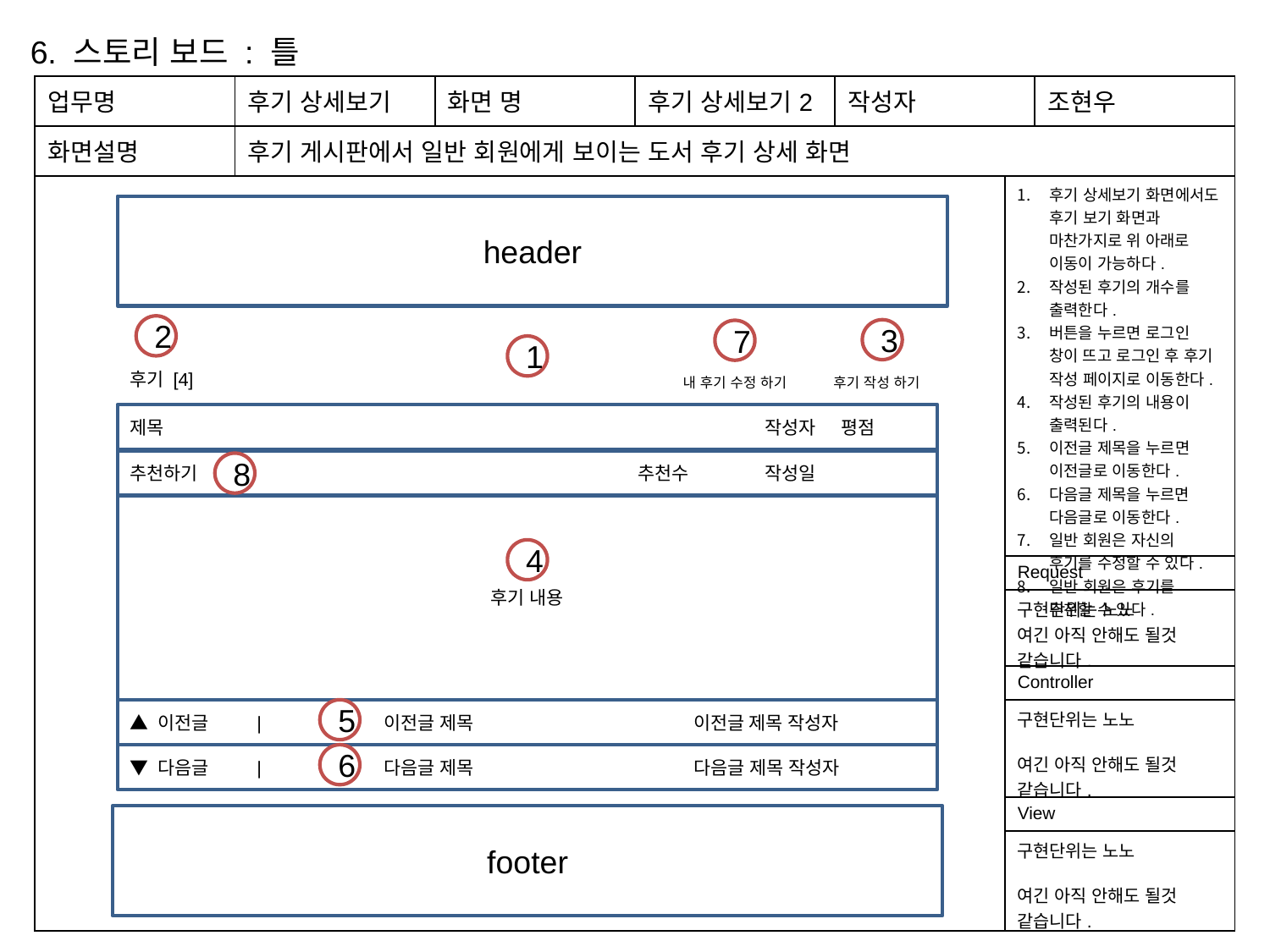

6. 스토리 보드 : 틀

| 업무명 | 후기 상세보기 | 화면 명 | 후기 상세보기2 | 작성자 |  | 조현우 |
| --- | --- | --- | --- | --- | --- | --- |
| 화면설명 | 후기 게시판에서 일반 회원에게 보이는 도서 후기 상세 화면 |  |  |  |  |  |
|  |  |  |  |  | 후기 상세보기 화면에서도 후기 보기 화면과 마찬가지로 위 아래로 이동이 가능하다. 작성된 후기의 개수를 출력한다. 버튼을 누르면 로그인 창이 뜨고 로그인 후 후기 작성 페이지로 이동한다. 작성된 후기의 내용이 출력된다. 이전글 제목을 누르면 이전글로 이동한다. 다음글 제목을 누르면 다음글로 이동한다. 일반 회원은 자신의 후기를 수정할 수 있다. 일반 회원은 후기를 추천할 수 있다. |  |
|  |  |  |  |  | Request |  |
|  |  |  |  |  | 구현단위는 노노 여긴 아직 안해도 될것 같습니다. |  |
|  |  |  |  |  | Controller |  |
|  |  |  |  |  | 구현단위는 노노 여긴 아직 안해도 될것 같습니다. |  |
|  |  |  |  |  | View |  |
|  |  |  |  |  | 구현단위는 노노 여긴 아직 안해도 될것 같습니다. |  |
header
2
3
7
1
후기 [4]
후기 작성 하기
내 후기 수정 하기
제목					작성자     평점
추천하기				추천수	작성일
8
후기 내용
4
▲ 이전글	|	이전글 제목		           이전글 제목 작성자
5
▼ 다음글	|	다음글 제목		           다음글 제목 작성자
6
footer